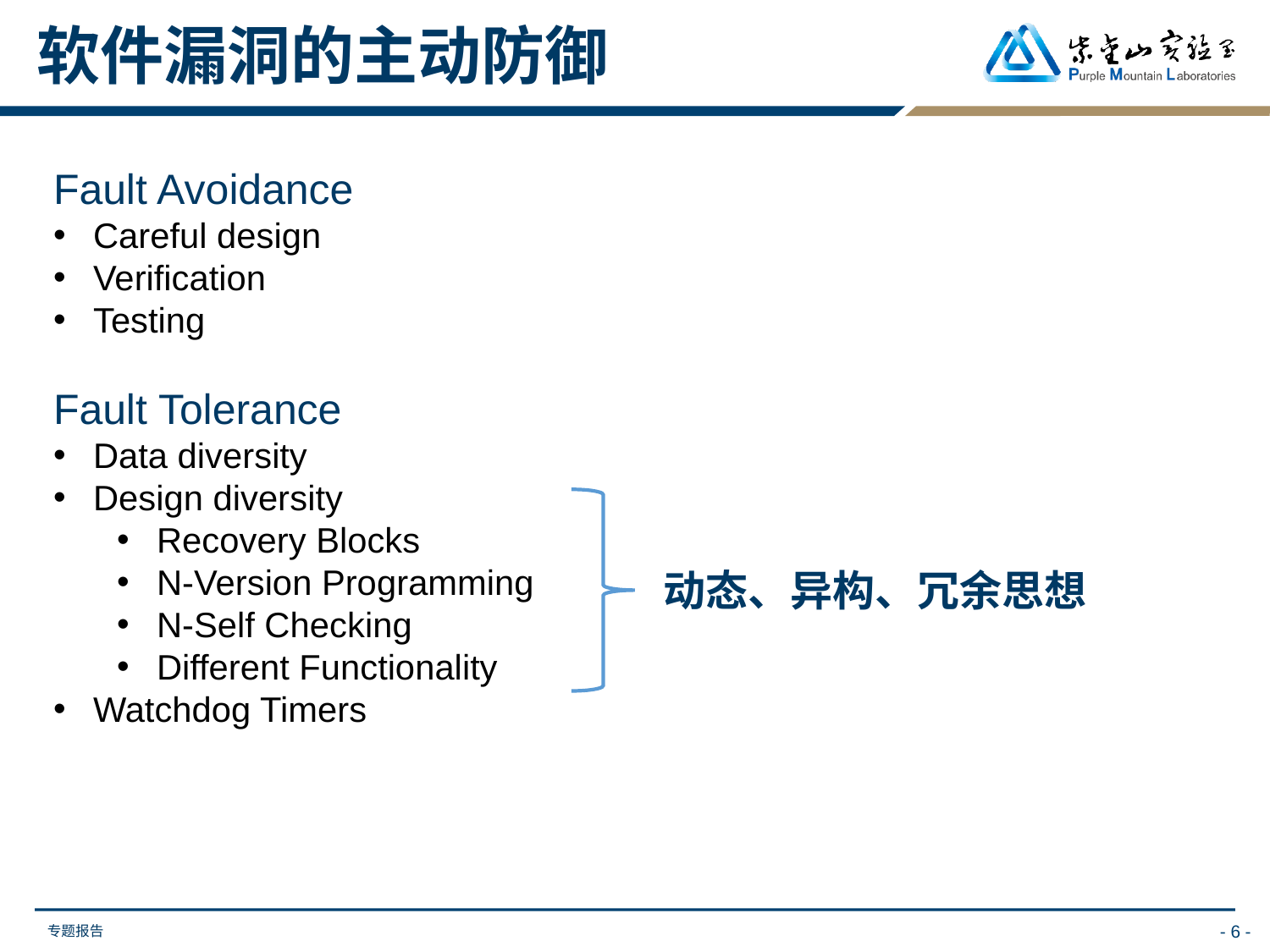

软件漏洞的主动防御
Fault Avoidance
Careful design
Verification
Testing

Fault Tolerance
Data diversity
Design diversity
Recovery Blocks
N-Version Programming
N-Self Checking
Different Functionality
Watchdog Timers

动态、异构、冗余思想